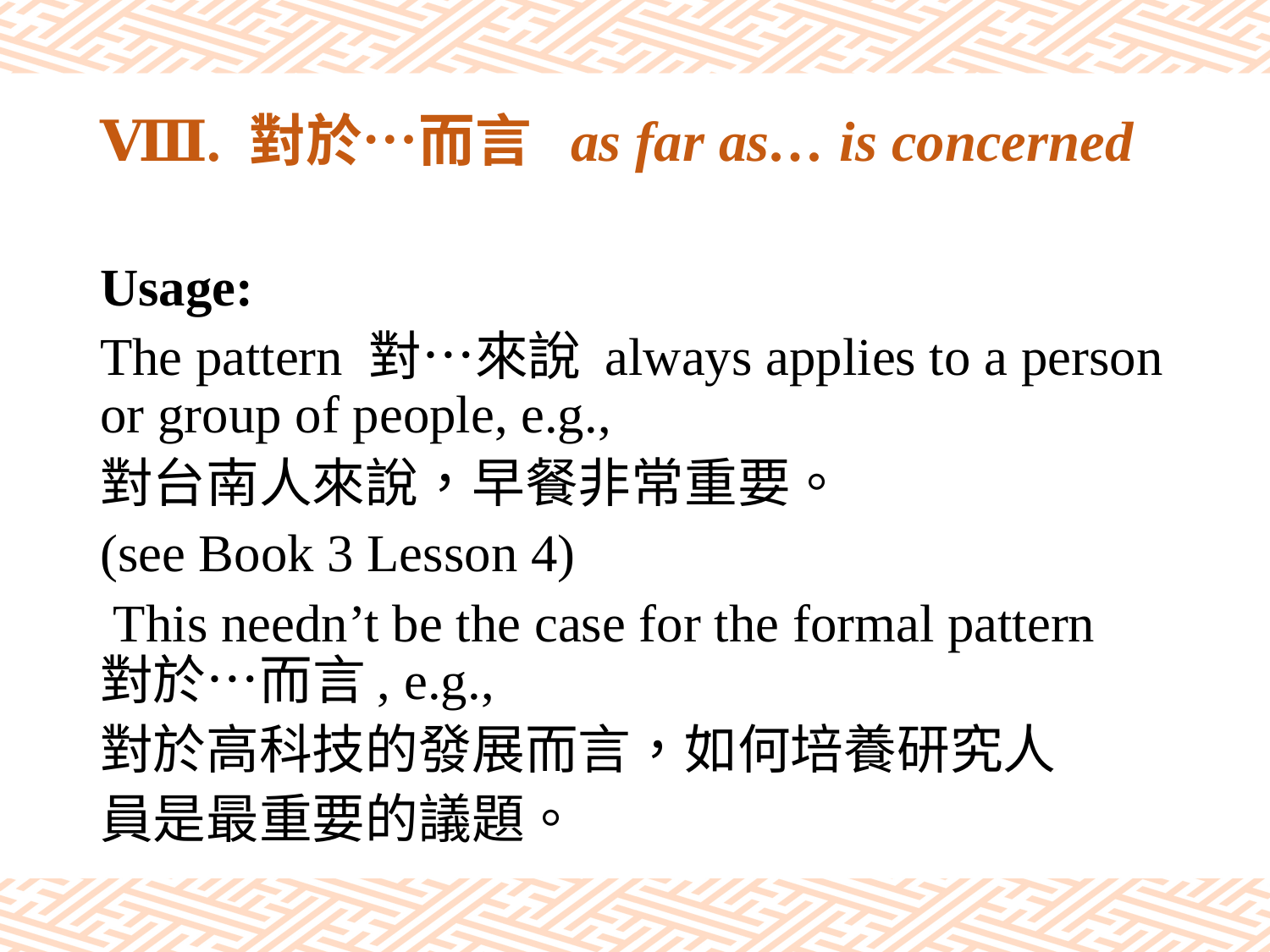

# Ⅷ. 對於…而言  as far as… is concerned
Usage:
The pattern 對…來說 always applies to a person or group of people, e.g.,
對台南人來說，早餐非常重要。
(see Book 3 Lesson 4)
 This needn’t be the case for the formal pattern 對於…而言, e.g.,
對於高科技的發展而言，如何培養研究人
員是最重要的議題。